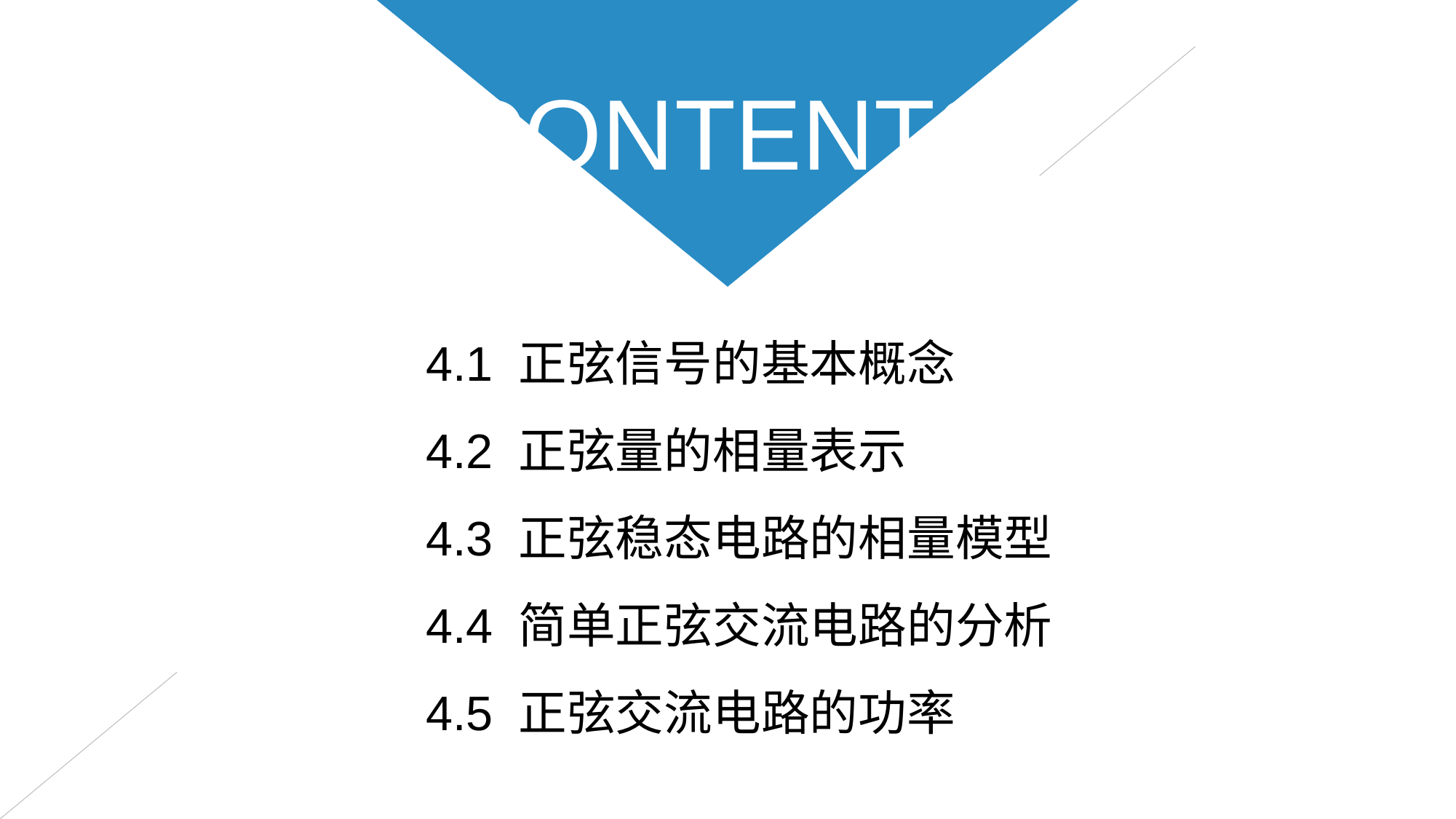

CONTENTS
4.1 正弦信号的基本概念
4.2 正弦量的相量表示
4.3 正弦稳态电路的相量模型
4.4 简单正弦交流电路的分析
4.5 正弦交流电路的功率